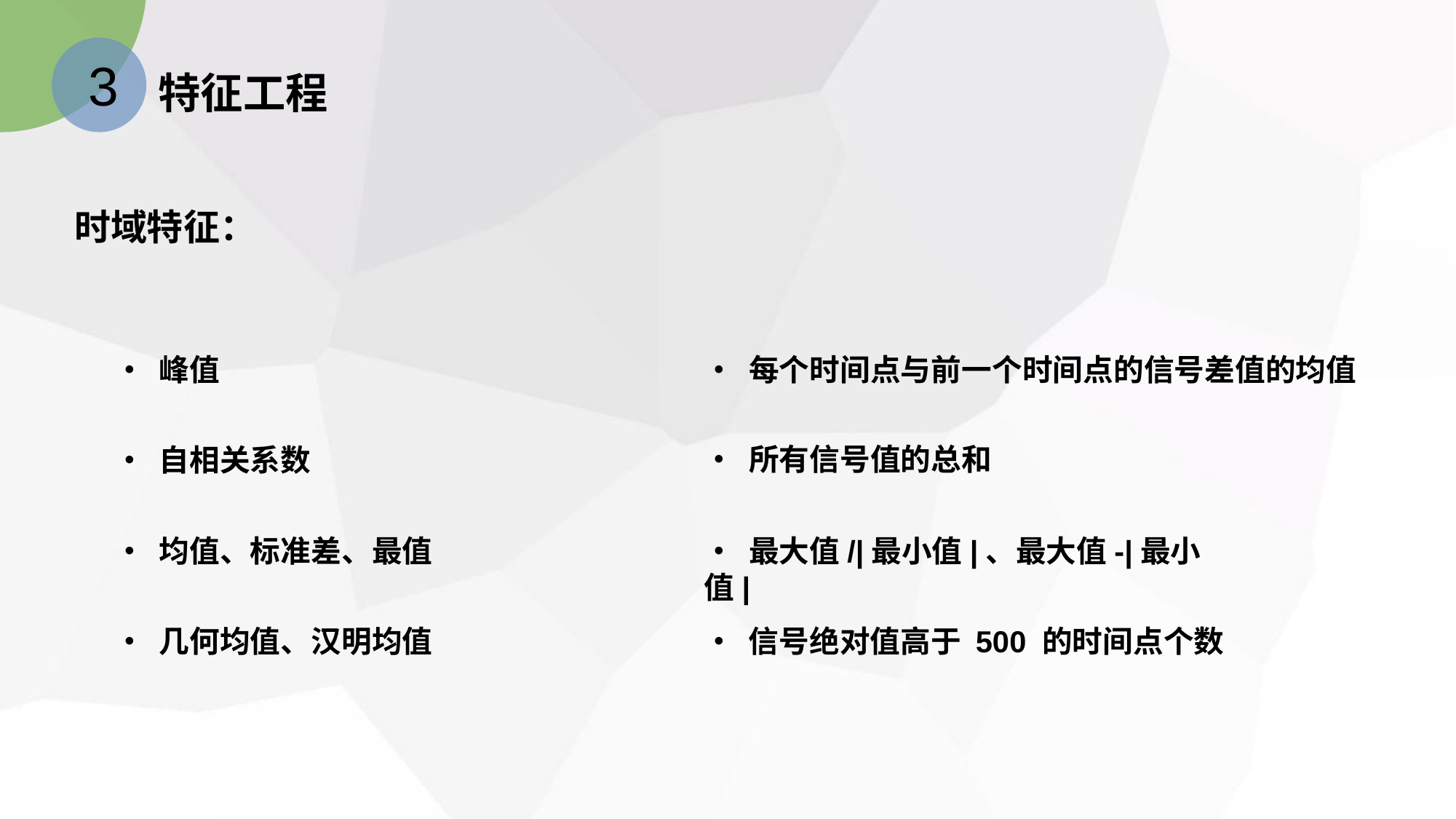

3
特征工程
时域特征：
• 峰值
• 每个时间点与前一个时间点的信号差值的均值
• 所有信号值的总和
• 自相关系数
• 均值、标准差、最值
• 最大值/|最小值|、最大值-|最小值|
• 几何均值、汉明均值
• 信号绝对值高于 500 的时间点个数